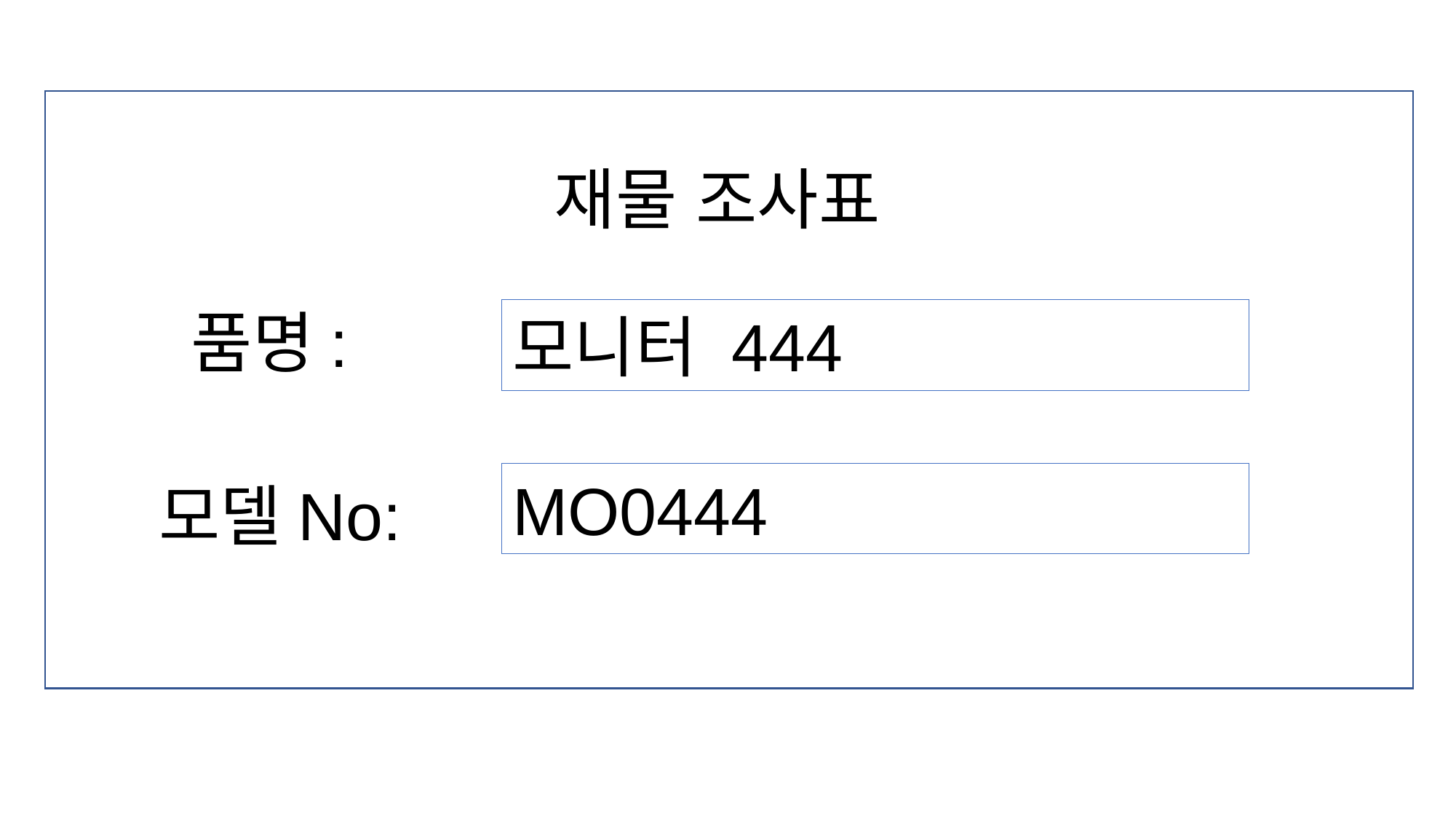

재물 조사표
품명:
모니터 444
MO0444
모델No: